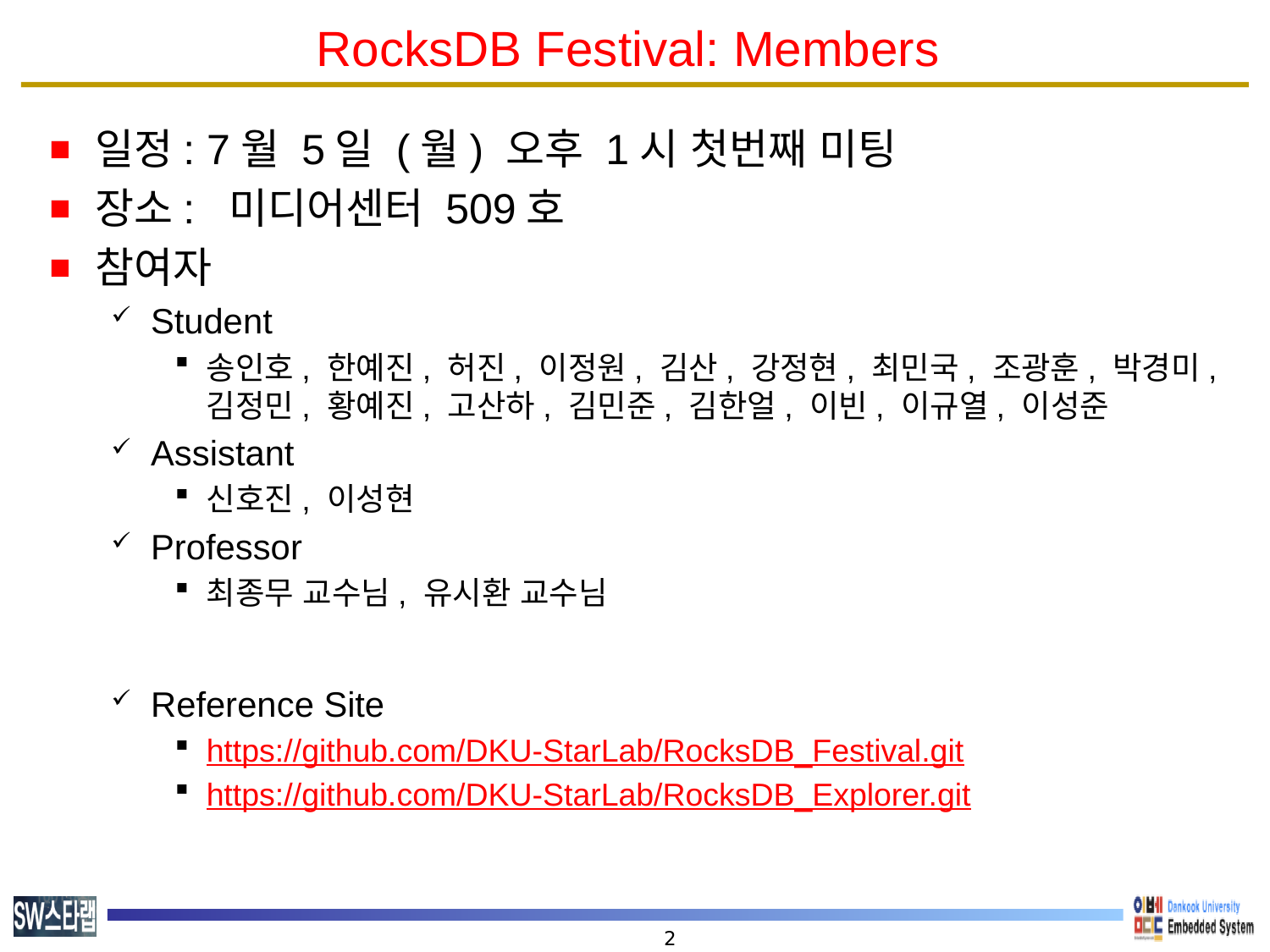

# RocksDB Festival: Members
일정: 7월 5일 (월) 오후 1시 첫번째 미팅
장소:  미디어센터 509호
참여자
Student
송인호, 한예진, 허진, 이정원, 김산, 강정현, 최민국, 조광훈, 박경미, 김정민, 황예진, 고산하, 김민준, 김한얼, 이빈, 이규열, 이성준
Assistant
신호진, 이성현
Professor
최종무 교수님, 유시환 교수님

Reference Site
https://github.com/DKU-StarLab/RocksDB_Festival.git
https://github.com/DKU-StarLab/RocksDB_Explorer.git
2